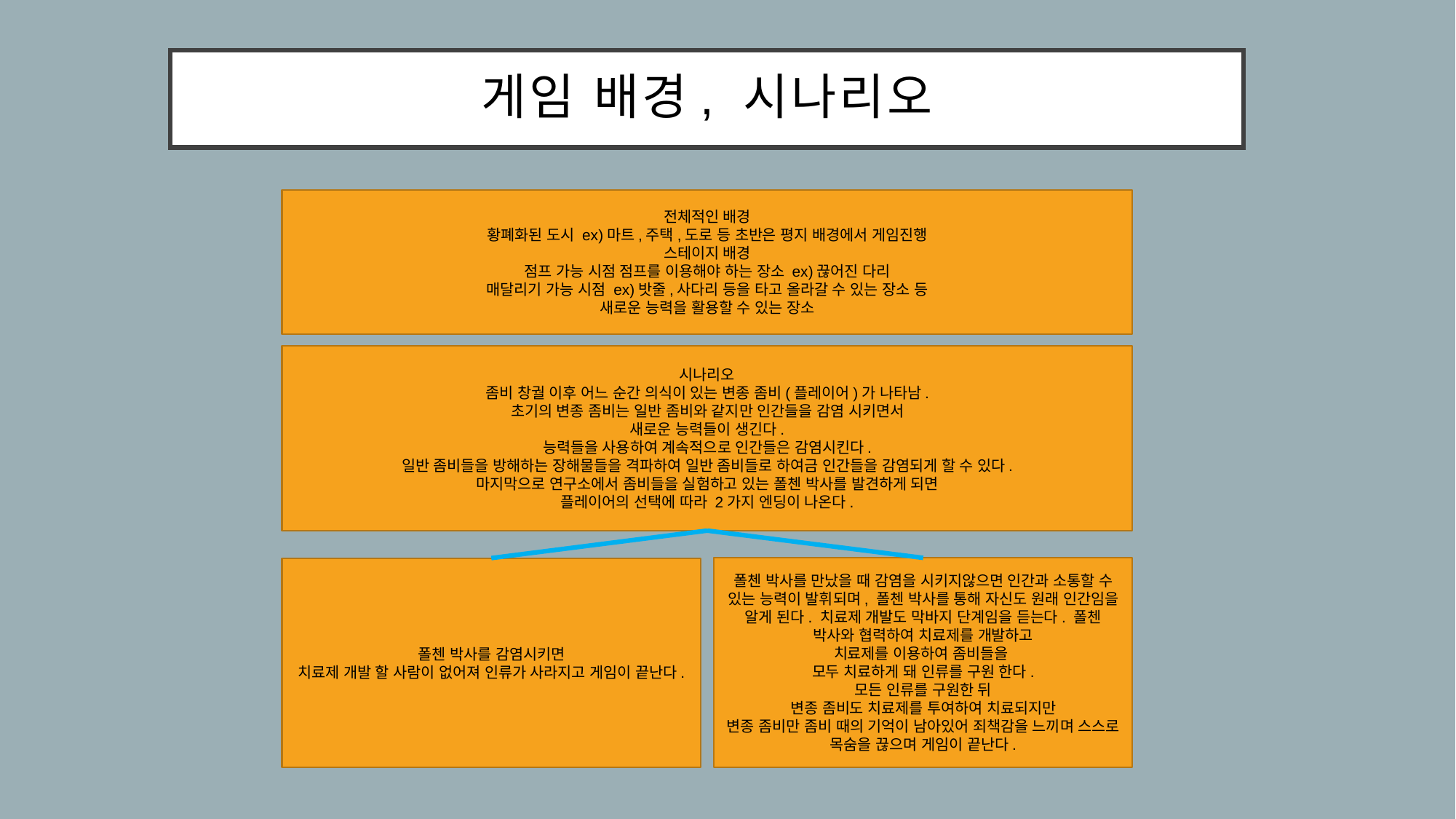

# 게임 배경, 시나리오
전체적인 배경
황폐화된 도시 ex)마트,주택,도로 등 초반은 평지 배경에서 게임진행
스테이지 배경
점프 가능 시점 점프를 이용해야 하는 장소 ex)끊어진 다리
매달리기 가능 시점 ex)밧줄,사다리 등을 타고 올라갈 수 있는 장소 등
새로운 능력을 활용할 수 있는 장소
시나리오
좀비 창궐 이후 어느 순간 의식이 있는 변종 좀비(플레이어)가 나타남.
초기의 변종 좀비는 일반 좀비와 같지만 인간들을 감염 시키면서
새로운 능력들이 생긴다.
능력들을 사용하여 계속적으로 인간들은 감염시킨다.
일반 좀비들을 방해하는 장해물들을 격파하여 일반 좀비들로 하여금 인간들을 감염되게 할 수 있다.
마지막으로 연구소에서 좀비들을 실험하고 있는 폴첸 박사를 발견하게 되면
플레이어의 선택에 따라 2가지 엔딩이 나온다.
폴첸 박사를 만났을 때 감염을 시키지않으면 인간과 소통할 수 있는 능력이 발휘되며, 폴첸 박사를 통해 자신도 원래 인간임을 알게 된다. 치료제 개발도 막바지 단계임을 듣는다. 폴첸 박사와 협력하여 치료제를 개발하고
치료제를 이용하여 좀비들을
모두 치료하게 돼 인류를 구원 한다.
모든 인류를 구원한 뒤
변종 좀비도 치료제를 투여하여 치료되지만
변종 좀비만 좀비 때의 기억이 남아있어 죄책감을 느끼며 스스로 목숨을 끊으며 게임이 끝난다.
폴첸 박사를 감염시키면
치료제 개발 할 사람이 없어져 인류가 사라지고 게임이 끝난다.